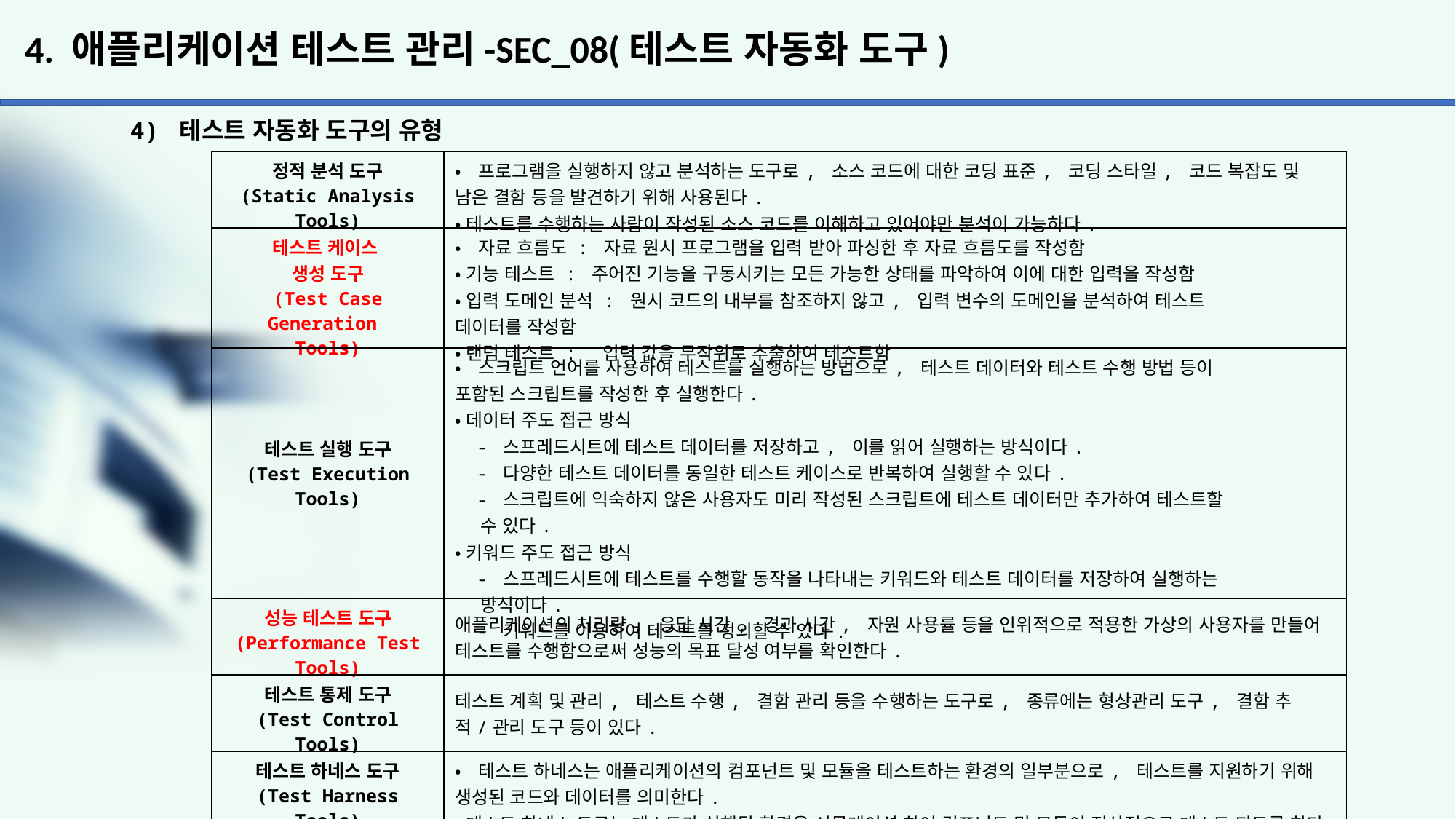

# 4. 애플리케이션 테스트 관리-SEC_08(테스트 자동화 도구)
4) 테스트 자동화 도구의 유형

| 정적 분석 도구 (Static Analysis Tools) | •프로그램을 실행하지 않고 분석하는 도구로, 소스 코드에 대한 코딩 표준, 코딩 스타일, 코드 복잡도 및 남은 결함 등을 발견하기 위해 사용된다. •테스트를 수행하는 사람이 작성된 소스 코드를 이해하고 있어야만 분석이 가능하다. |
| --- | --- |
| 테스트 케이스 생성 도구 (Test Case Generation Tools) | •자료 흐름도 : 자료 원시 프로그램을 입력 받아 파싱한 후 자료 흐름도를 작성함 •기능 테스트 : 주어진 기능을 구동시키는 모든 가능한 상태를 파악하여 이에 대한 입력을 작성함 •입력 도메인 분석 : 원시 코드의 내부를 참조하지 않고, 입력 변수의 도메인을 분석하여 테스트 데이터를 작성함 •랜덤 테스트 : 입력 값을 무작위로 추출하여 테스트함 |
| 테스트 실행 도구 (Test Execution Tools) | •스크립트 언어를 사용하여 테스트를 실행하는 방법으로, 테스트 데이터와 테스트 수행 방법 등이 포함된 스크립트를 작성한 후 실행한다. •데이터 주도 접근 방식 - 스프레드시트에 테스트 데이터를 저장하고, 이를 읽어 실행하는 방식이다. - 다양한 테스트 데이터를 동일한 테스트 케이스로 반복하여 실행할 수 있다. - 스크립트에 익숙하지 않은 사용자도 미리 작성된 스크립트에 테스트 데이터만 추가하여 테스트할 수 있다. •키워드 주도 접근 방식 - 스프레드시트에 테스트를 수행할 동작을 나타내는 키워드와 테스트 데이터를 저장하여 실행하는 방식이다. - 키워드를 이용하여 테스트를 정의할 수 있다. |
| 성능 테스트 도구 (Performance Test Tools) | 애플리케이션의 처리량, 응답 시간, 경과 시간, 자원 사용률 등을 인위적으로 적용한 가상의 사용자를 만들어 테스트를 수행함으로써 성능의 목표 달성 여부를 확인한다. |
| 테스트 통제 도구 (Test Control Tools) | 테스트 계획 및 관리, 테스트 수행, 결함 관리 등을 수행하는 도구로, 종류에는 형상관리 도구, 결함 추적/관리 도구 등이 있다. |
| 테스트 하네스 도구 (Test Harness Tools) | •테스트 하네스는 애플리케이션의 컴포넌트 및 모듈을 테스트하는 환경의 일부분으로, 테스트를 지원하기 위해 생성된 코드와 데이터를 의미한다. •테스트 하네스 도구는 테스트가 실행될 환경을 시뮬레이션 하여 컴포넌트 및 모듈이 정상적으로 테스트 되도록 한다. |